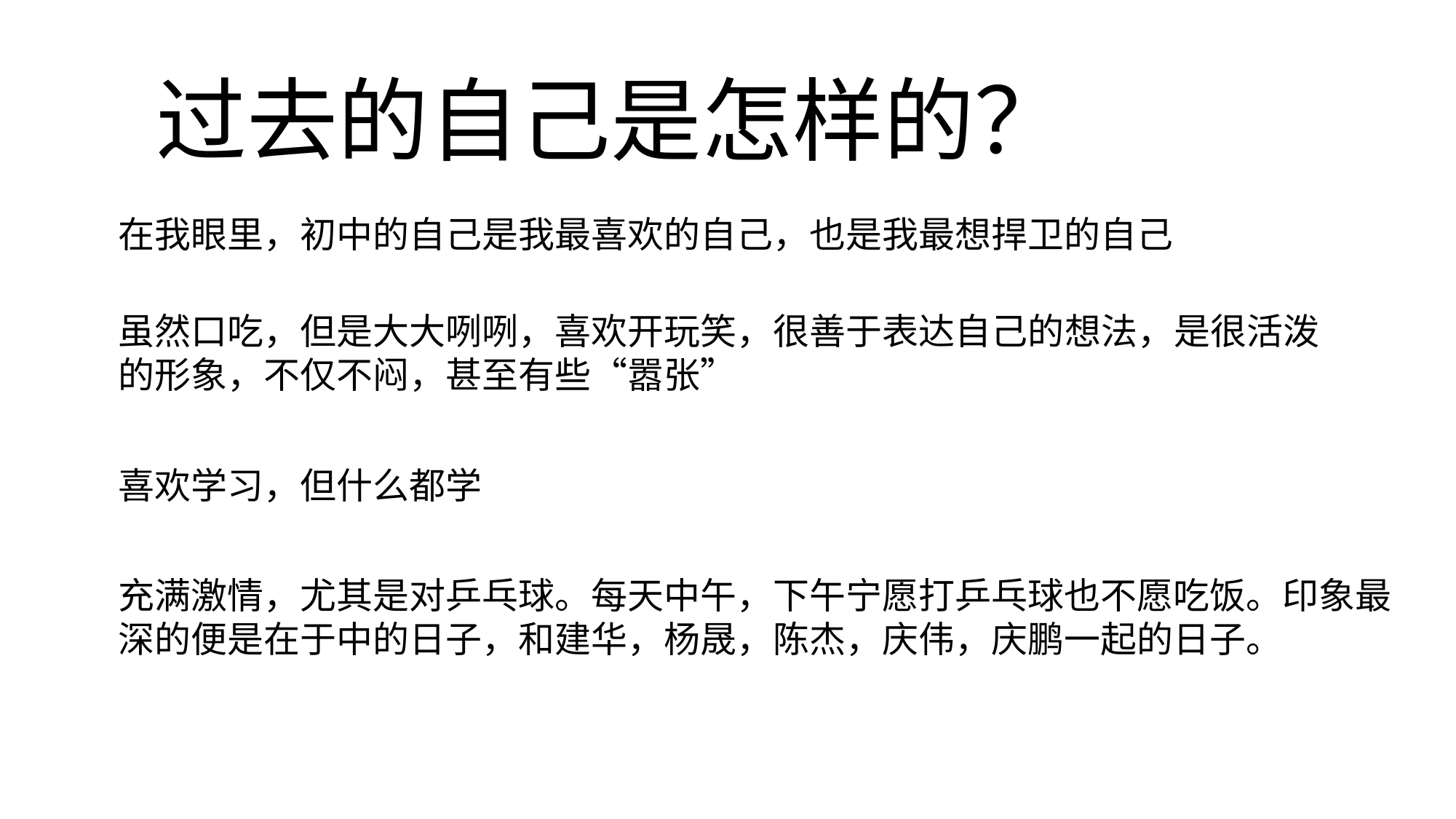

# 过去的自己是怎样的？
在我眼里，初中的自己是我最喜欢的自己，也是我最想捍卫的自己
虽然口吃，但是大大咧咧，喜欢开玩笑，很善于表达自己的想法，是很活泼
的形象，不仅不闷，甚至有些“嚣张”
喜欢学习，但什么都学
充满激情，尤其是对乒乓球。每天中午，下午宁愿打乒乓球也不愿吃饭。印象最
深的便是在于中的日子，和建华，杨晟，陈杰，庆伟，庆鹏一起的日子。